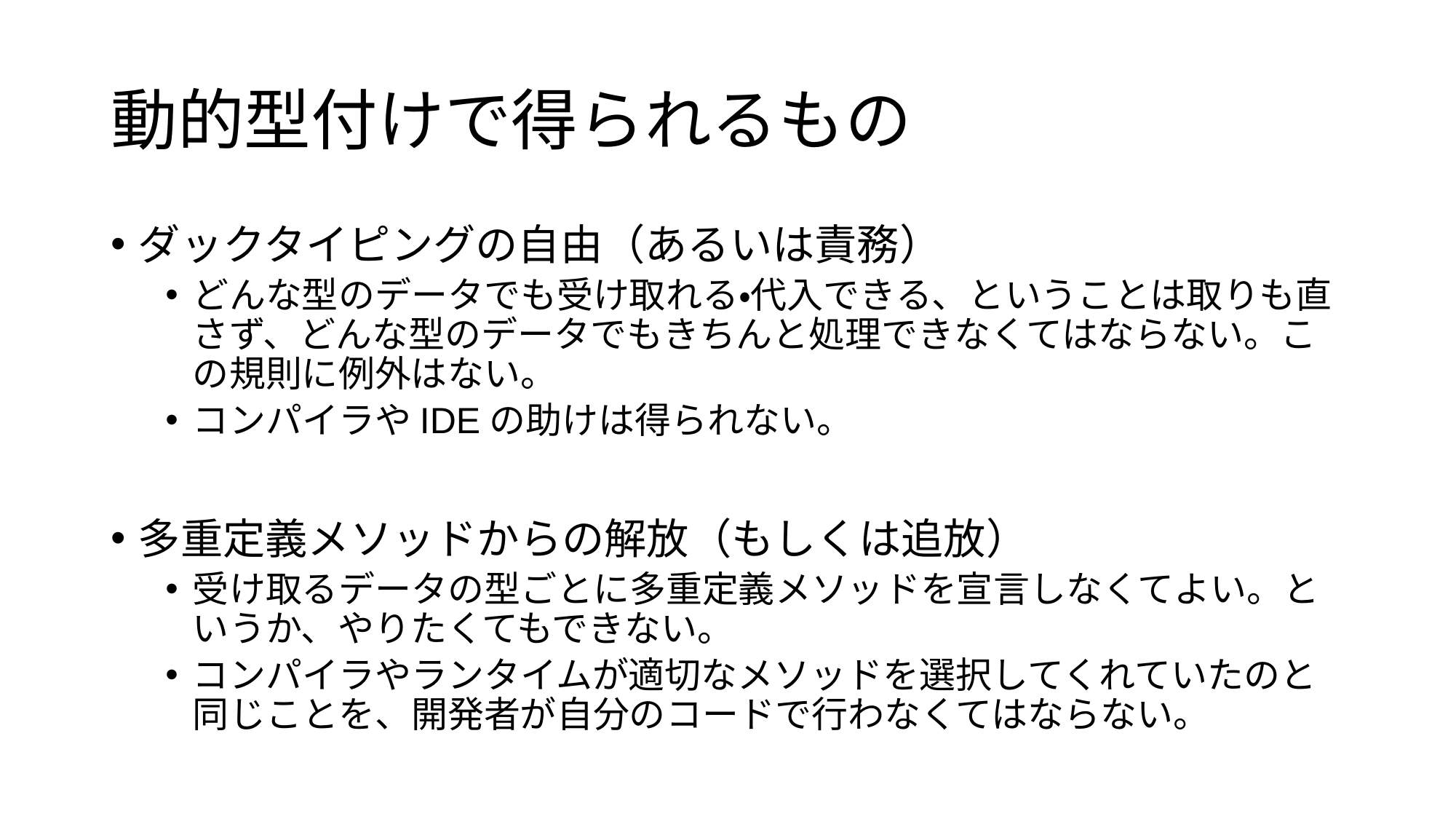

# 動的型付けで得られるもの
ダックタイピングの自由（あるいは責務）
どんな型のデータでも受け取れる・代入できる、ということは取りも直さず、どんな型のデータでもきちんと処理できなくてはならない。この規則に例外はない。
コンパイラやIDEの助けは得られない。

多重定義メソッドからの解放（もしくは追放）
受け取るデータの型ごとに多重定義メソッドを宣言しなくてよい。というか、やりたくてもできない。
コンパイラやランタイムが適切なメソッドを選択してくれていたのと同じことを、開発者が自分のコードで行わなくてはならない。